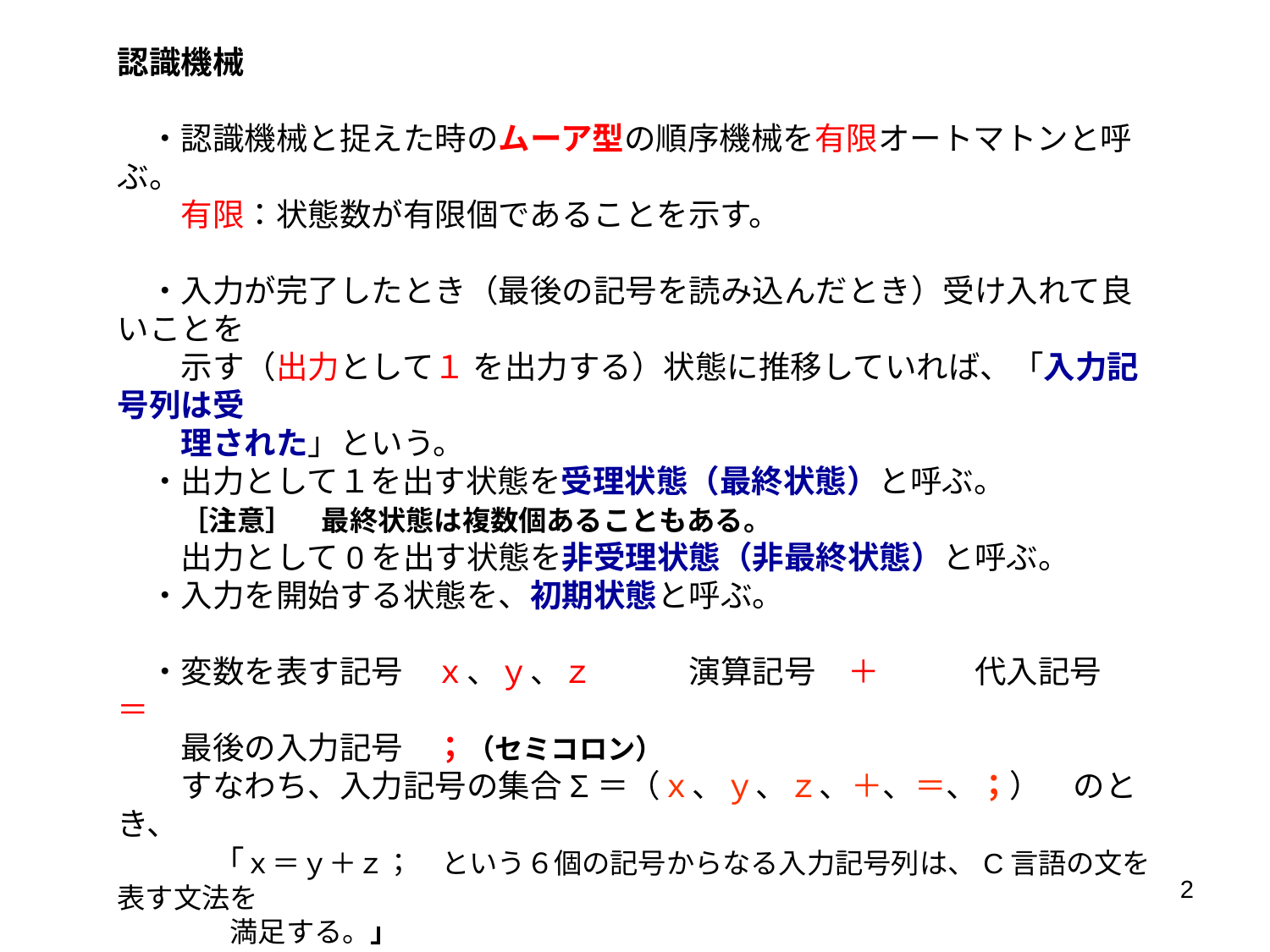

認識機械

　・認識機械と捉えた時のムーア型の順序機械を有限オートマトンと呼ぶ。
　　有限：状態数が有限個であることを示す。

　・入力が完了したとき（最後の記号を読み込んだとき）受け入れて良いことを
　　示す（出力として１ を出力する）状態に推移していれば、「入力記号列は受
　　理された」という。
　・出力として１を出す状態を受理状態（最終状態）と呼ぶ。
　　［注意］　最終状態は複数個あることもある。
　　出力として0を出す状態を非受理状態（非最終状態）と呼ぶ。
　・入力を開始する状態を、初期状態と呼ぶ。

　・変数を表す記号　ｘ、ｙ、ｚ　　　演算記号　＋　　　代入記号　＝
　　最後の入力記号　；（セミコロン）
　　すなわち、入力記号の集合Σ＝（ｘ、ｙ、ｚ、＋、＝、；）　のとき、
　　　「ｘ＝ｙ＋ｚ；　という６個の記号からなる入力記号列は、C言語の文を表す文法を
　　　　満足する。」
　　　言い換えると、
　　　「ｘ＝ｙ＋ｚ；　という記号列は、C言語の文を認識する認識機械によって受理される。」

　　→「受理される入力記号列（文）の集合はその認識機械
　　　　によって表される文法を満足する言語である」という。
2